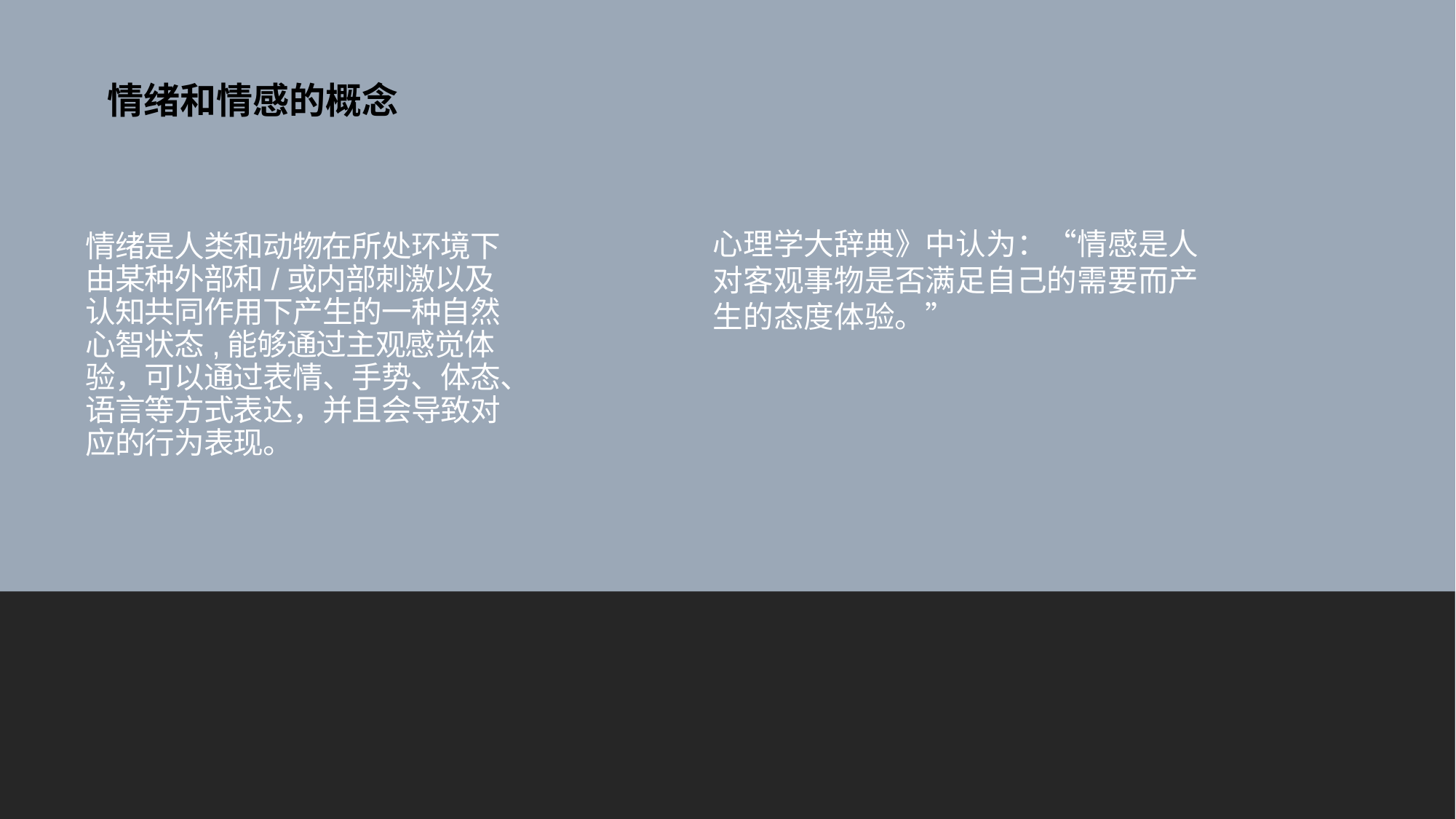

情绪和情感的概念
# 情绪是人类和动物在所处环境下由某种外部和/或内部刺激以及认知共同作用下产生的一种自然心智状态,能够通过主观感觉体验，可以通过表情、手势、体态、语言等方式表达，并且会导致对应的行为表现。
心理学大辞典》中认为：“情感是人对客观事物是否满足自己的需要而产生的态度体验。”